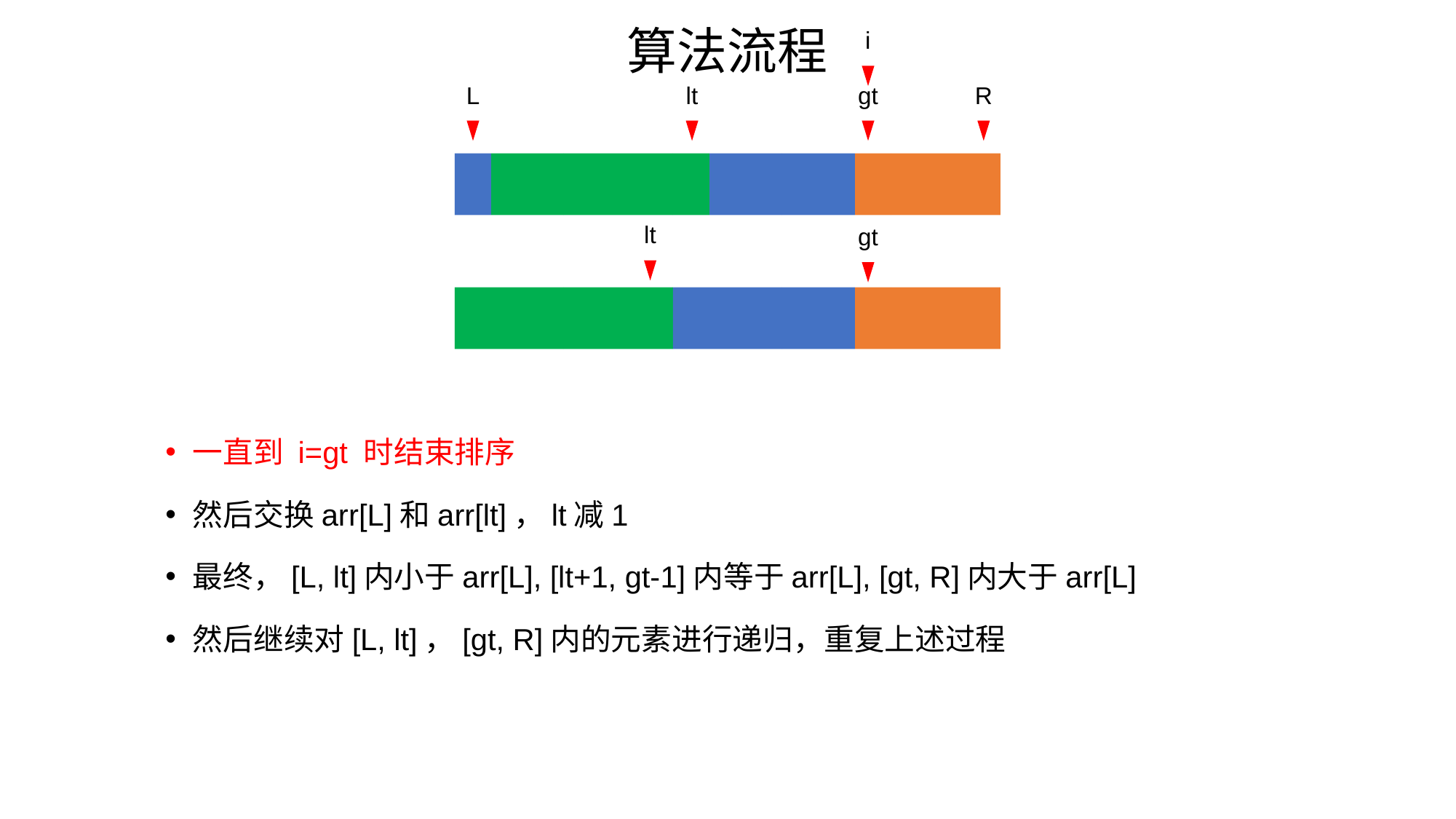

# 算法流程

i

L

lt

gt

R

lt

gt

一直到 i=gt 时结束排序
然后交换arr[L]和arr[lt]，lt减1
最终，[L, lt]内小于arr[L], [lt+1, gt-1]内等于arr[L], [gt, R]内大于arr[L]
然后继续对[L, lt]，[gt, R]内的元素进行递归，重复上述过程